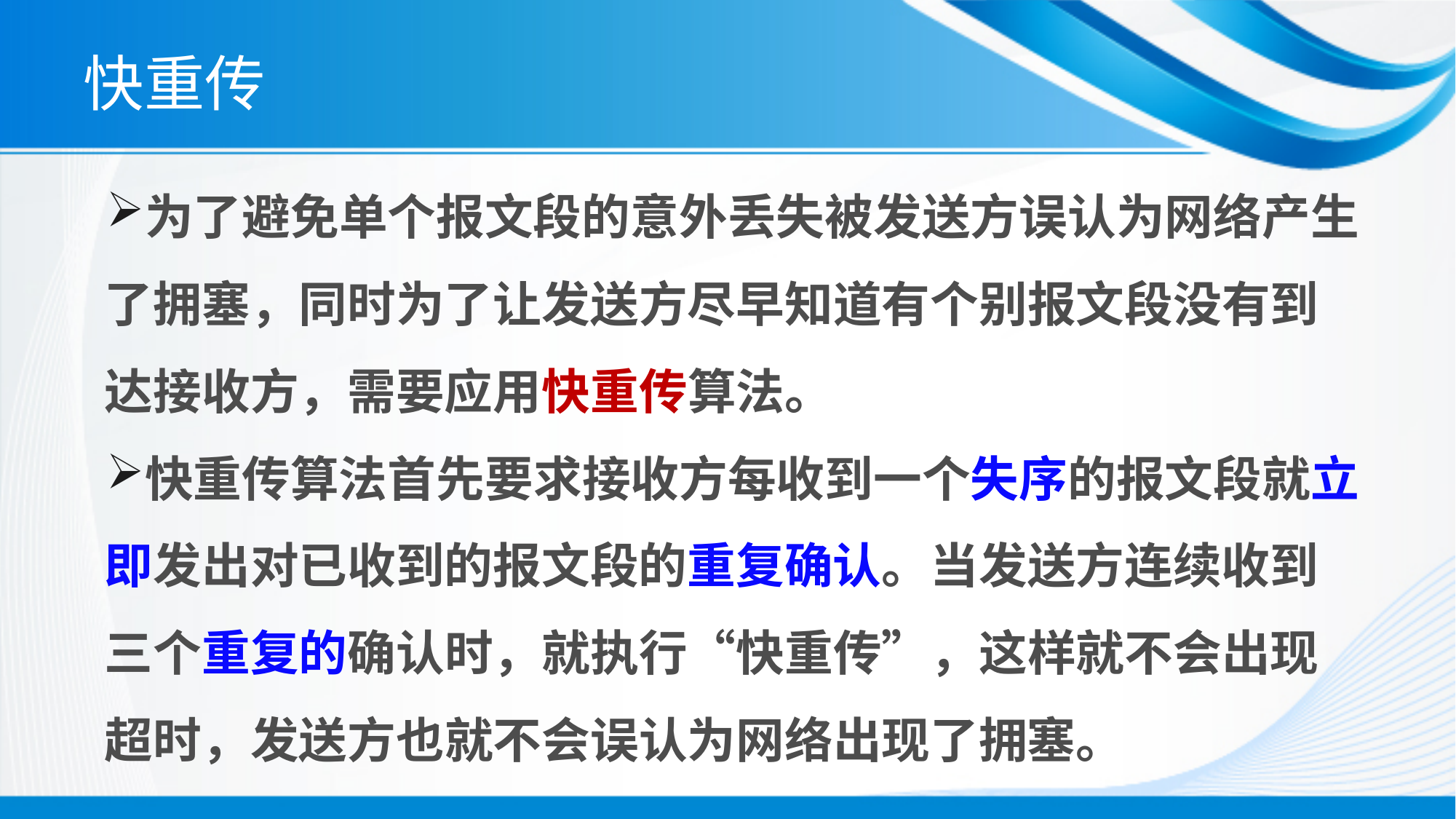

# 快重传
为了避免单个报文段的意外丢失被发送方误认为网络产生了拥塞，同时为了让发送方尽早知道有个别报文段没有到达接收方，需要应用快重传算法。
快重传算法首先要求接收方每收到一个失序的报文段就立即发出对已收到的报文段的重复确认。当发送方连续收到三个重复的确认时，就执行“快重传”，这样就不会出现超时，发送方也就不会误认为网络出现了拥塞。